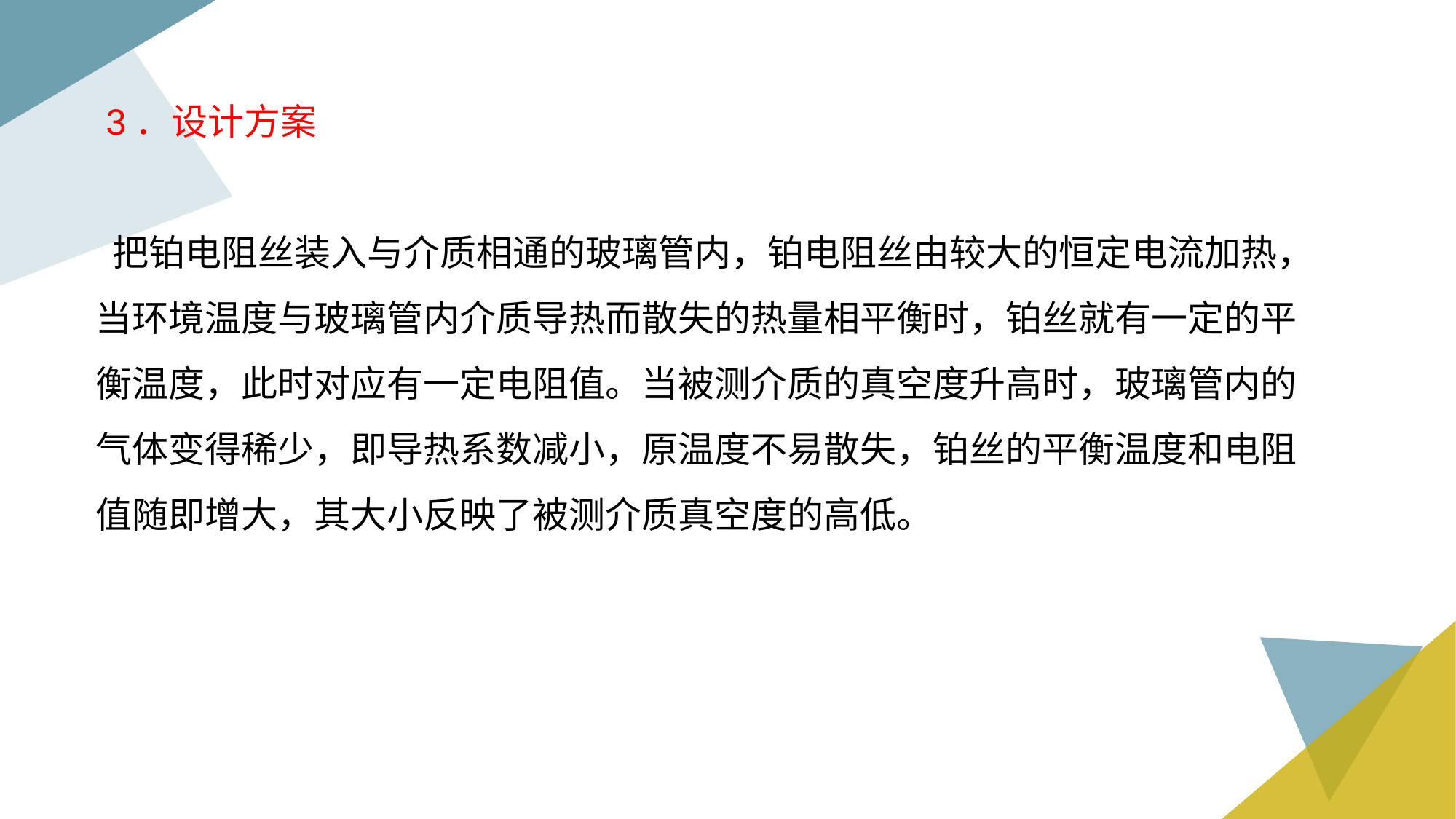

3．设计方案

 把铂电阻丝装入与介质相通的玻璃管内，铂电阻丝由较大的恒定电流加热，当环境温度与玻璃管内介质导热而散失的热量相平衡时，铂丝就有一定的平衡温度，此时对应有一定电阻值。当被测介质的真空度升高时，玻璃管内的气体变得稀少，即导热系数减小，原温度不易散失，铂丝的平衡温度和电阻值随即增大，其大小反映了被测介质真空度的高低。